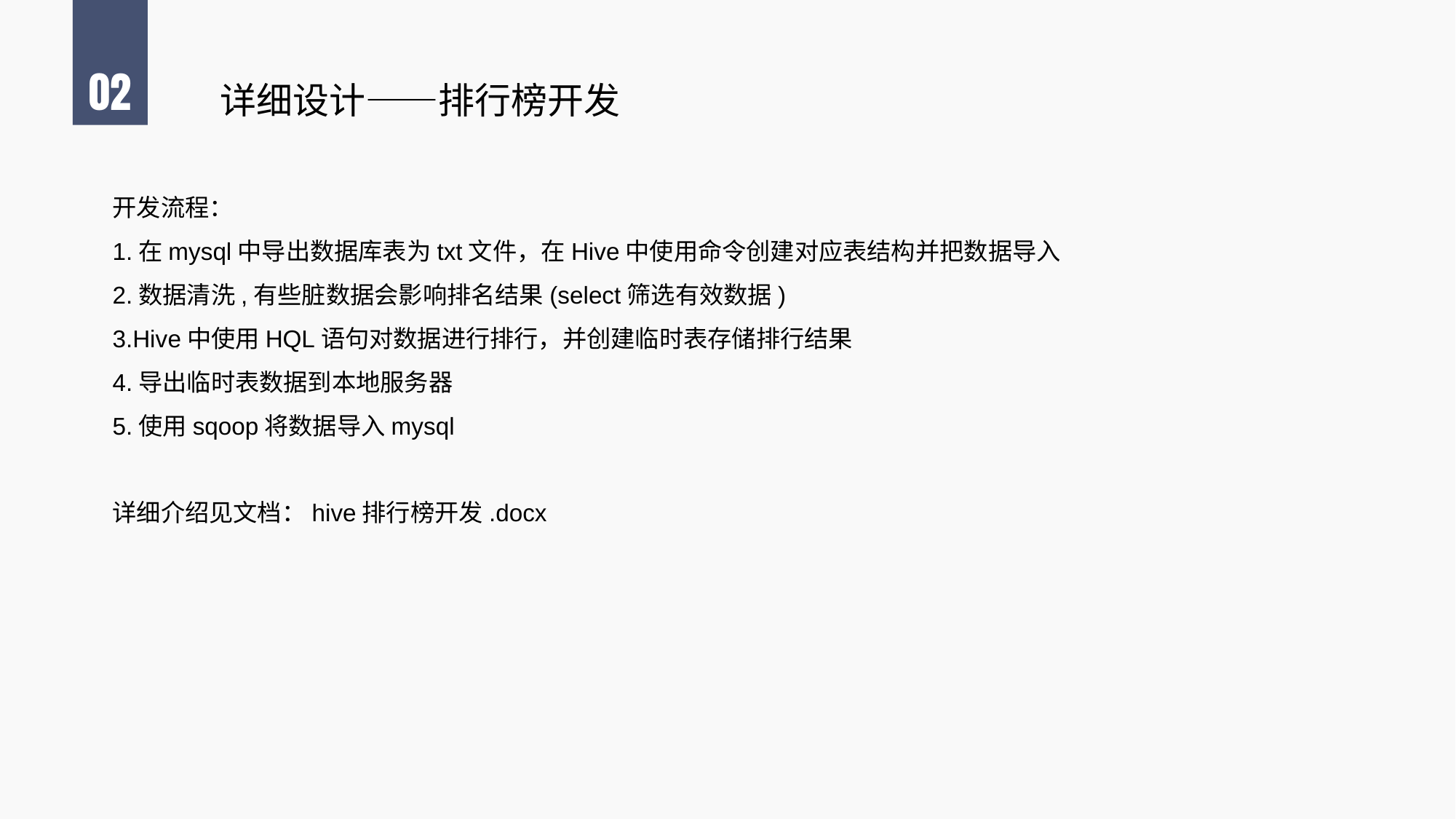

02
详细设计——排行榜开发
开发流程：
1.在mysql中导出数据库表为txt文件，在Hive中使用命令创建对应表结构并把数据导入
2.数据清洗,有些脏数据会影响排名结果(select筛选有效数据)
3.Hive中使用HQL语句对数据进行排行，并创建临时表存储排行结果
4.导出临时表数据到本地服务器
5.使用sqoop将数据导入mysql

详细介绍见文档：hive排行榜开发.docx